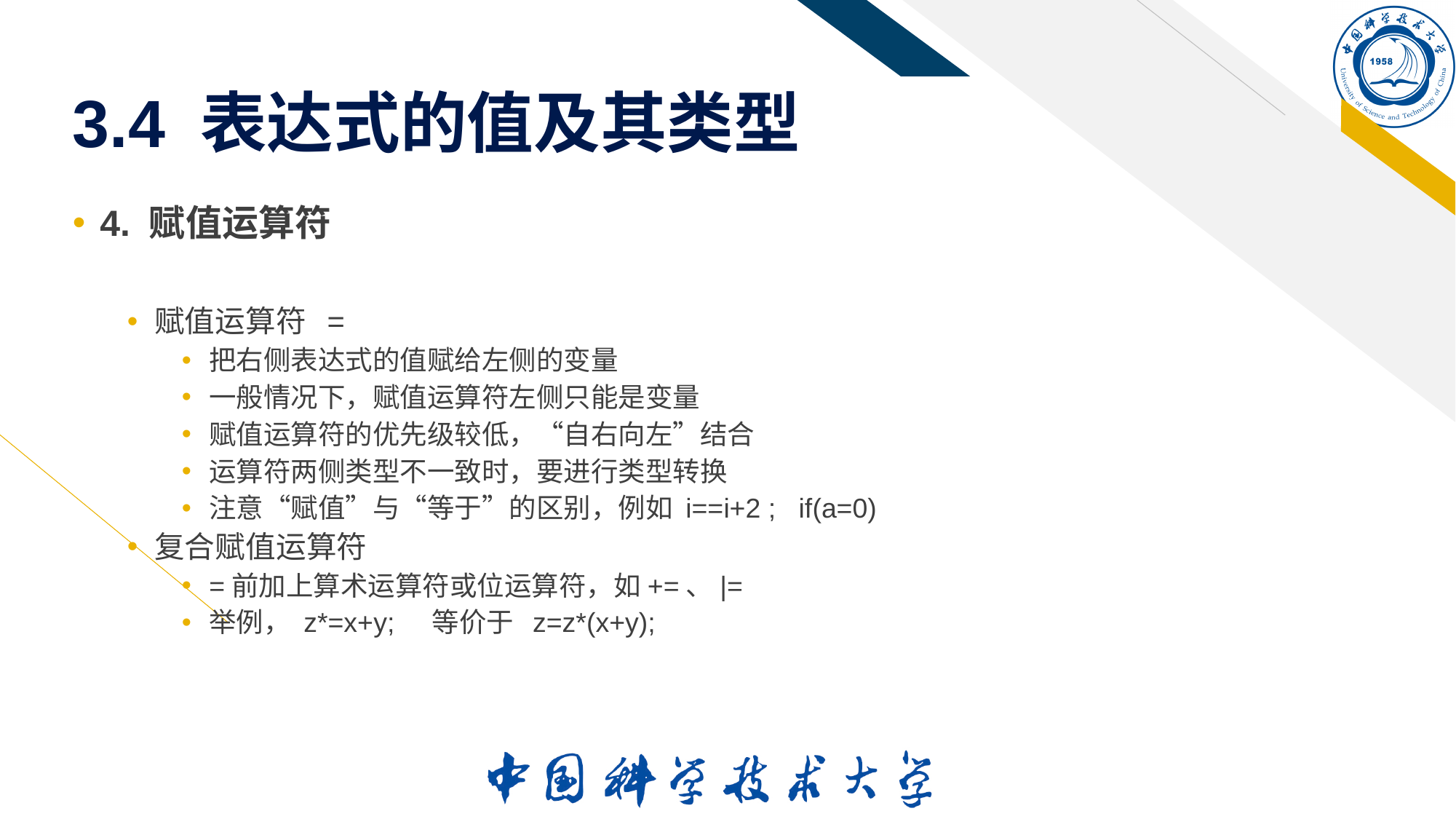

# 3.4 表达式的值及其类型
4. 赋值运算符

赋值运算符  =
把右侧表达式的值赋给左侧的变量
一般情况下，赋值运算符左侧只能是变量
赋值运算符的优先级较低，“自右向左”结合
运算符两侧类型不一致时，要进行类型转换
注意“赋值”与“等于”的区别，例如 i==i+2 ;   if(a=0)
复合赋值运算符
=前加上算术运算符或位运算符，如+=、|=
举例， z*=x+y;    等价于  z=z*(x+y);